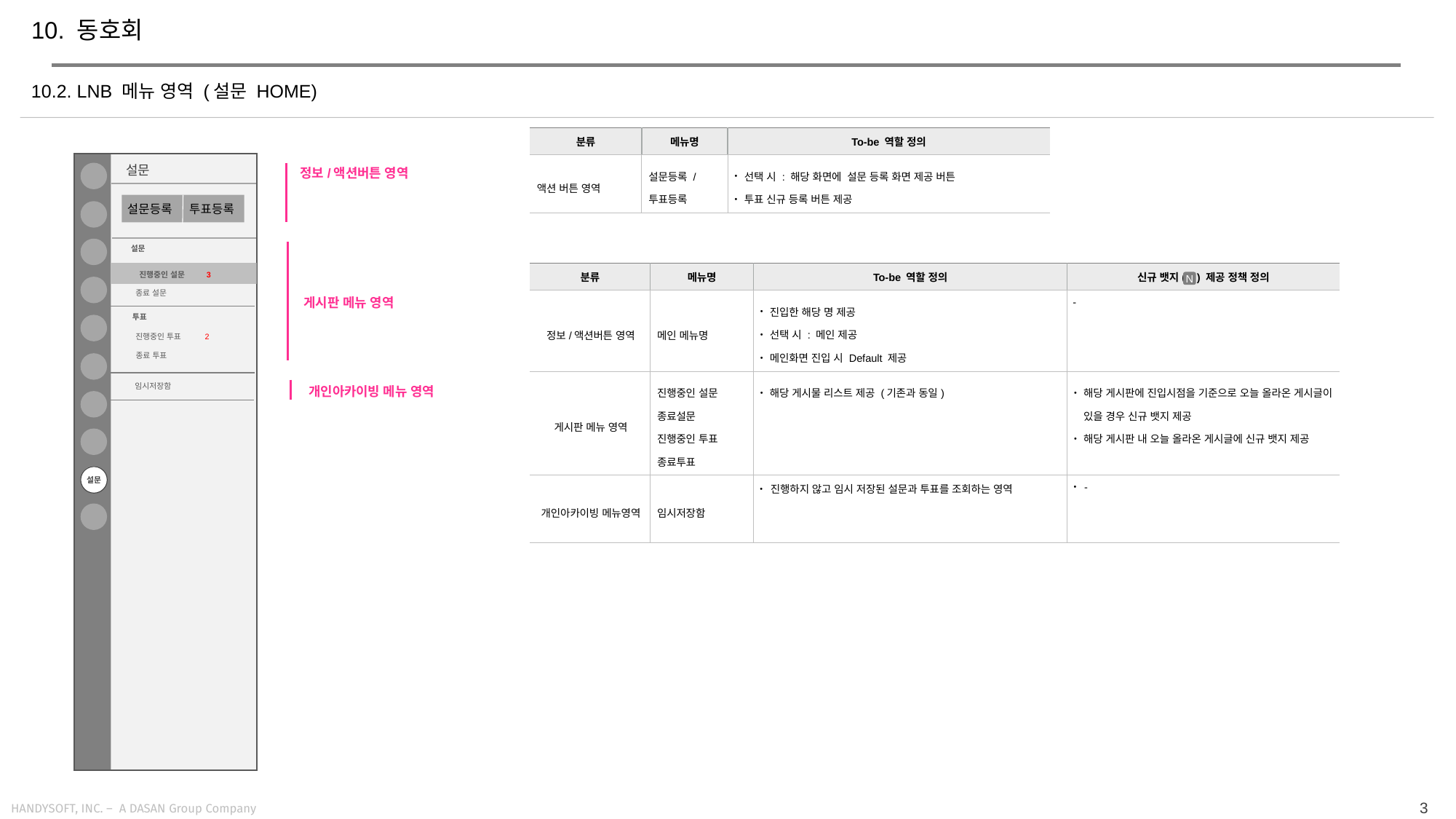

# 10. 동호회
10.2. LNB 메뉴 영역 (설문 HOME)
| 분류 | 메뉴명 | To-be 역할 정의 |
| --- | --- | --- |
| 액션 버튼 영역 | 설문등록 / 투표등록 | 선택 시 : 해당 화면에 설문 등록 화면 제공 버튼 투표 신규 등록 버튼 제공 |

설문

설문

정보/액션버튼 영역

투표등록
설문등록
게시판 메뉴 영역
설문

| 분류 | 메뉴명 | To-be 역할 정의 | 신규 뱃지( ) 제공 정책 정의 |
| --- | --- | --- | --- |
| 정보/액션버튼 영역 | 메인 메뉴명 | 진입한 해당 명 제공 선택 시 : 메인 제공 메인화면 진입 시 Default 제공 | - |
| 게시판 메뉴 영역 | 진행중인 설문 종료설문 진행중인 투표 종료투표 | 해당 게시물 리스트 제공 (기존과 동일) | 해당 게시판에 진입시점을 기준으로 오늘 올라온 게시글이 있을 경우 신규 뱃지 제공 해당 게시판 내 오늘 올라온 게시글에 신규 뱃지 제공 |
| 개인아카이빙 메뉴영역 | 임시저장함 | 진행하지 않고 임시 저장된 설문과 투표를 조회하는 영역 | - |
진행중인 설문         3
N
종료 설문
투표
진행중인 투표          2
종료 투표
개인아카이빙 메뉴 영역
임시저장함